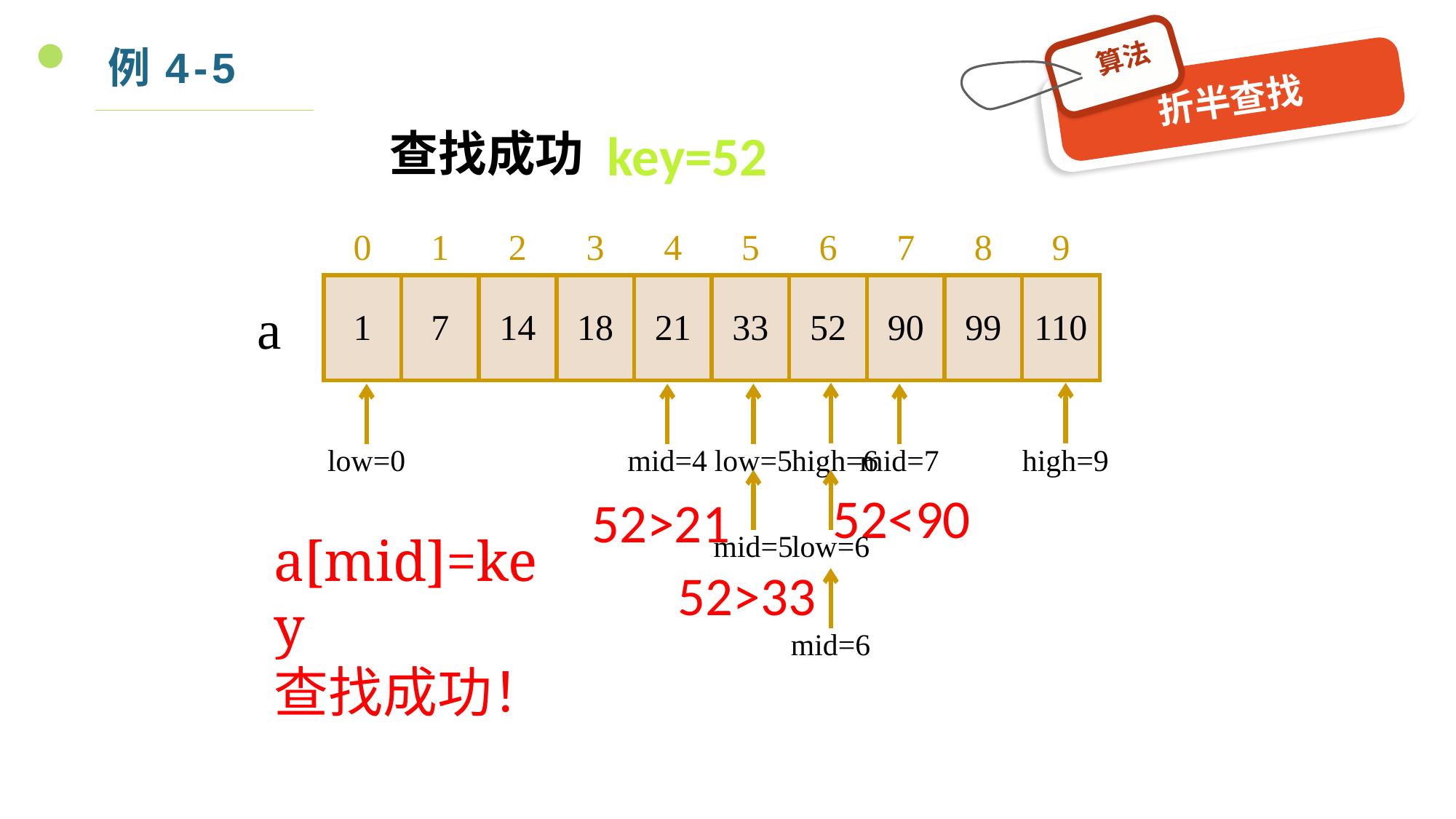

算法

折半查找

例4-5
# 查找成功
key=52
| 0 | 1 | 2 | 3 | 4 | 5 | 6 | 7 | 8 | 9 |
| --- | --- | --- | --- | --- | --- | --- | --- | --- | --- |
| 1 | 7 | 14 | 18 | 21 | 33 | 52 | 90 | 99 | 110 |
a
low=0
mid=4
low=5
high=6
mid=7
high=9
52<90
52>21
a[mid]=key
查找成功！
mid=5
low=6
52>33
mid=6